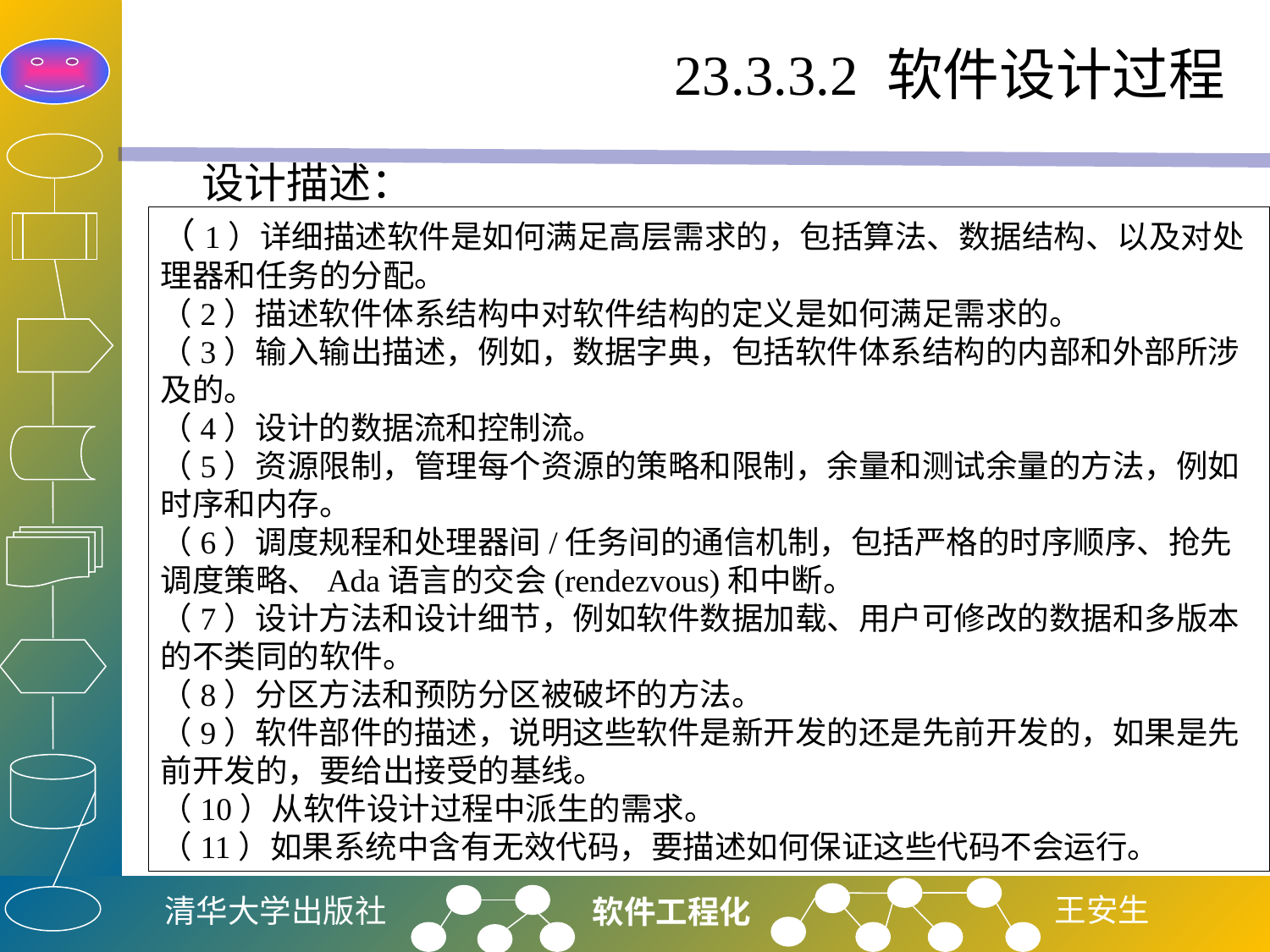

# 23.3.3.2 软件设计过程
设计描述：
（1）详细描述软件是如何满足高层需求的，包括算法、数据结构、以及对处理器和任务的分配。
（2）描述软件体系结构中对软件结构的定义是如何满足需求的。
（3）输入输出描述，例如，数据字典，包括软件体系结构的内部和外部所涉及的。
（4）设计的数据流和控制流。
（5）资源限制，管理每个资源的策略和限制，余量和测试余量的方法，例如时序和内存。
（6）调度规程和处理器间/任务间的通信机制，包括严格的时序顺序、抢先调度策略、Ada语言的交会(rendezvous)和中断。
（7）设计方法和设计细节，例如软件数据加载、用户可修改的数据和多版本的不类同的软件。
（8）分区方法和预防分区被破坏的方法。
（9）软件部件的描述，说明这些软件是新开发的还是先前开发的，如果是先前开发的，要给出接受的基线。
（10）从软件设计过程中派生的需求。
（11）如果系统中含有无效代码，要描述如何保证这些代码不会运行。